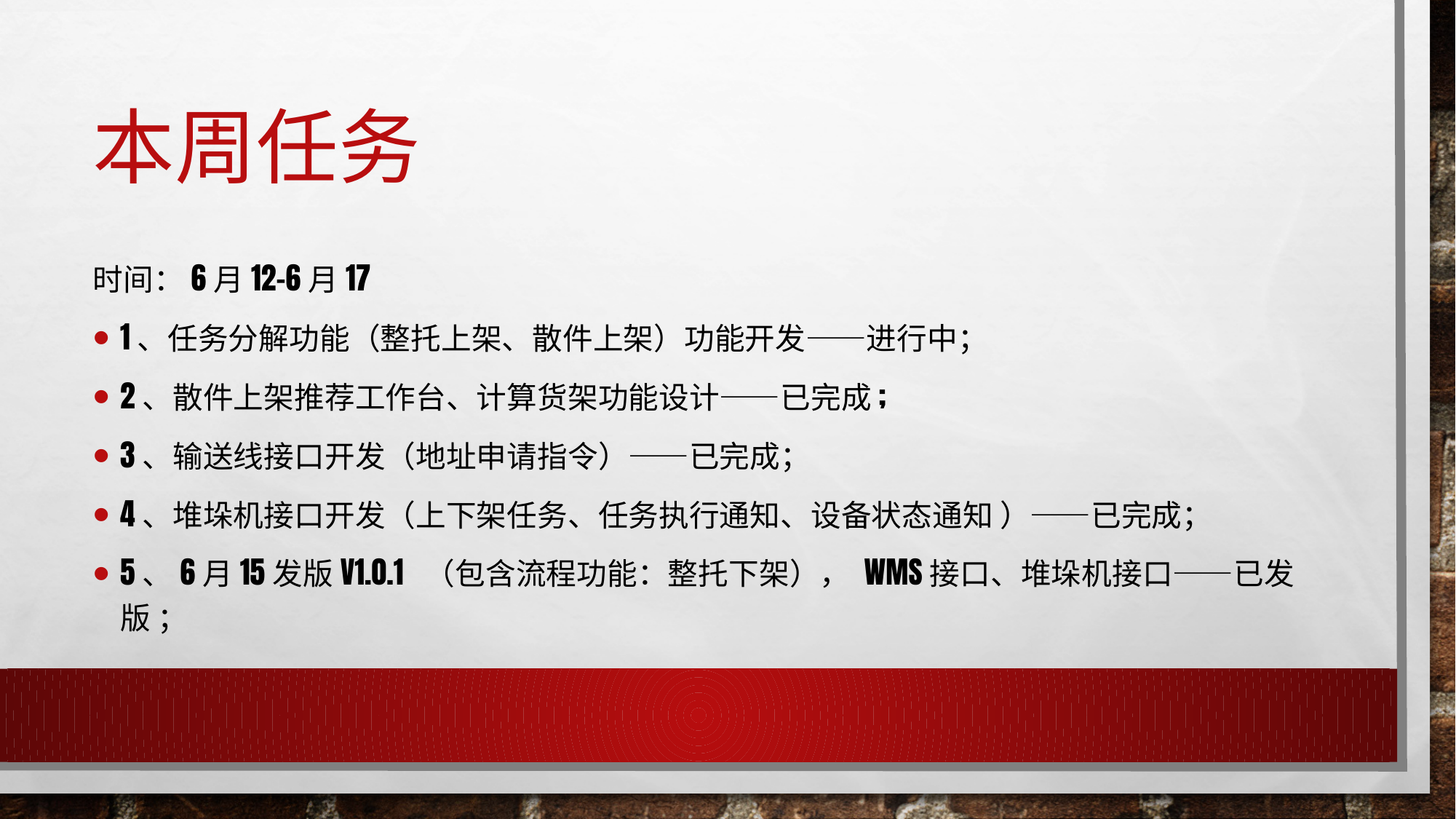

# 本周任务
时间：6月12-6月17
1、任务分解功能（整托上架、散件上架）功能开发——进行中；
2、散件上架推荐工作台、计算货架功能设计——已完成;
3、输送线接口开发（地址申请指令）——已完成；
4、堆垛机接口开发（上下架任务、任务执行通知、设备状态通知 ）——已完成；
5、6月15发版V1.0.1  （包含流程功能：整托下架）， WMS接口、堆垛机接口——已发版 ；